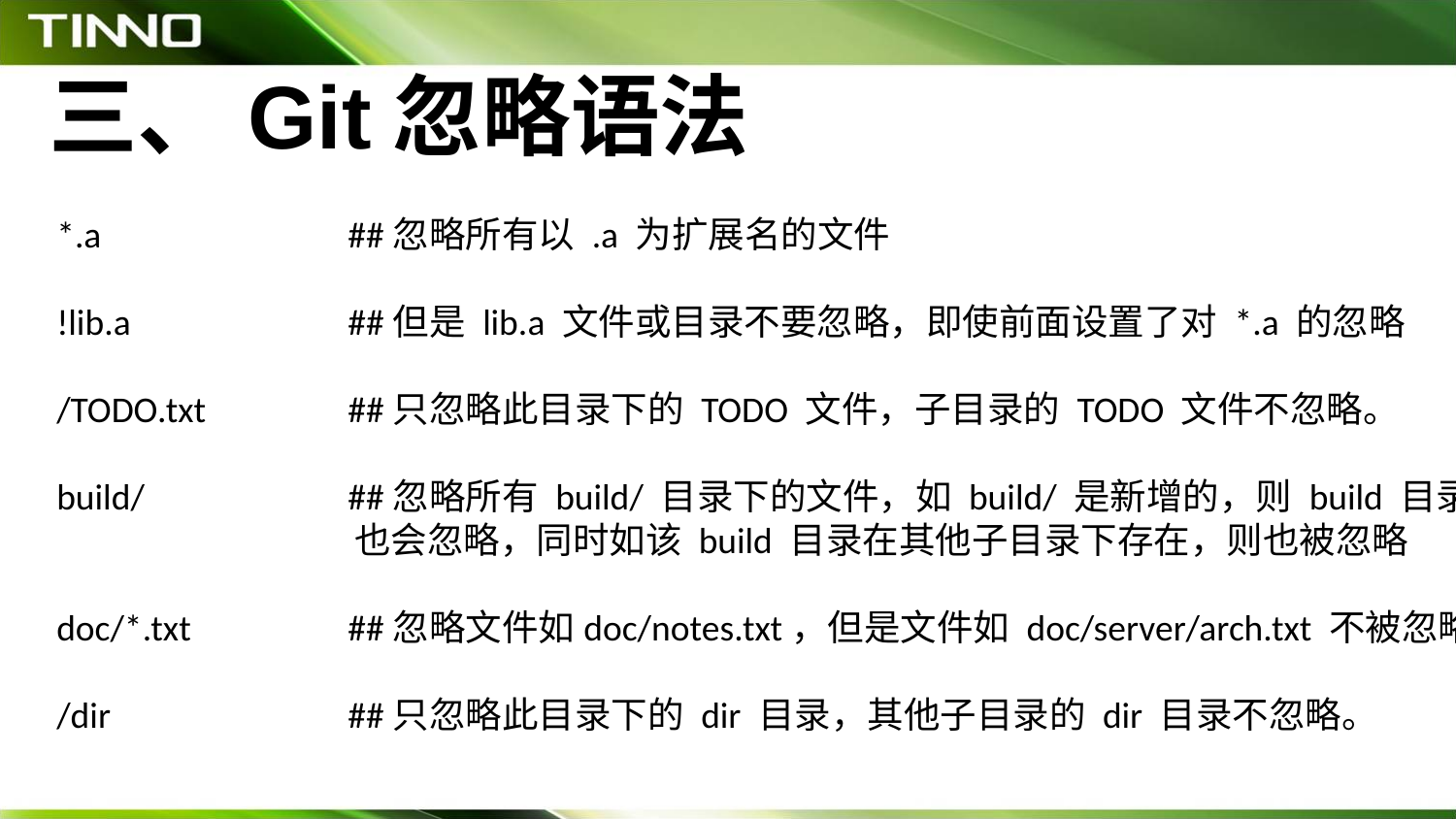

# 三、Git忽略语法
*.a		##忽略所有以 .a 为扩展名的文件

!lib.a		##但是 lib.a 文件或目录不要忽略，即使前面设置了对 *.a 的忽略

/TODO.txt	##只忽略此目录下的 TODO 文件，子目录的 TODO 文件不忽略。

build/		##忽略所有 build/ 目录下的文件，如 build/ 是新增的，则 build 目录
                                   也会忽略，同时如该 build 目录在其他子目录下存在，则也被忽略

doc/*.txt       	##忽略文件如doc/notes.txt，但是文件如 doc/server/arch.txt 不被忽略

/dir            	##只忽略此目录下的 dir 目录，其他子目录的 dir 目录不忽略。